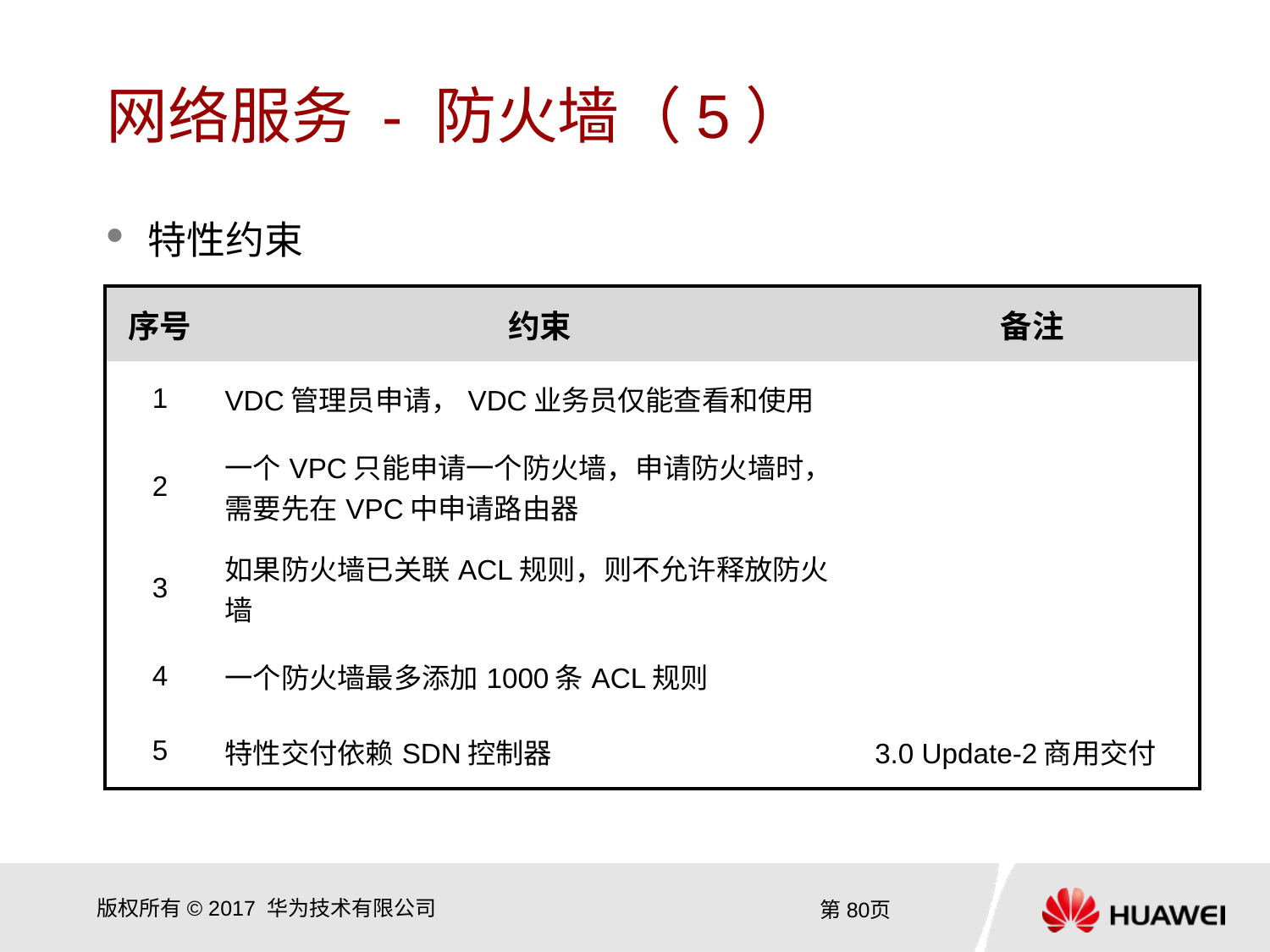

# 网络服务 - 防火墙（5）
特性约束

| 序号 | 约束 | 备注 |
| --- | --- | --- |
| 1 | VDC管理员申请，VDC业务员仅能查看和使用 |  |
| 2 | 一个VPC只能申请一个防火墙，申请防火墙时，需要先在VPC中申请路由器 |  |
| 3 | 如果防火墙已关联ACL规则，则不允许释放防火墙 |  |
| 4 | 一个防火墙最多添加1000条ACL规则 |  |
| 5 | 特性交付依赖SDN控制器 | 3.0 Update-2商用交付 |